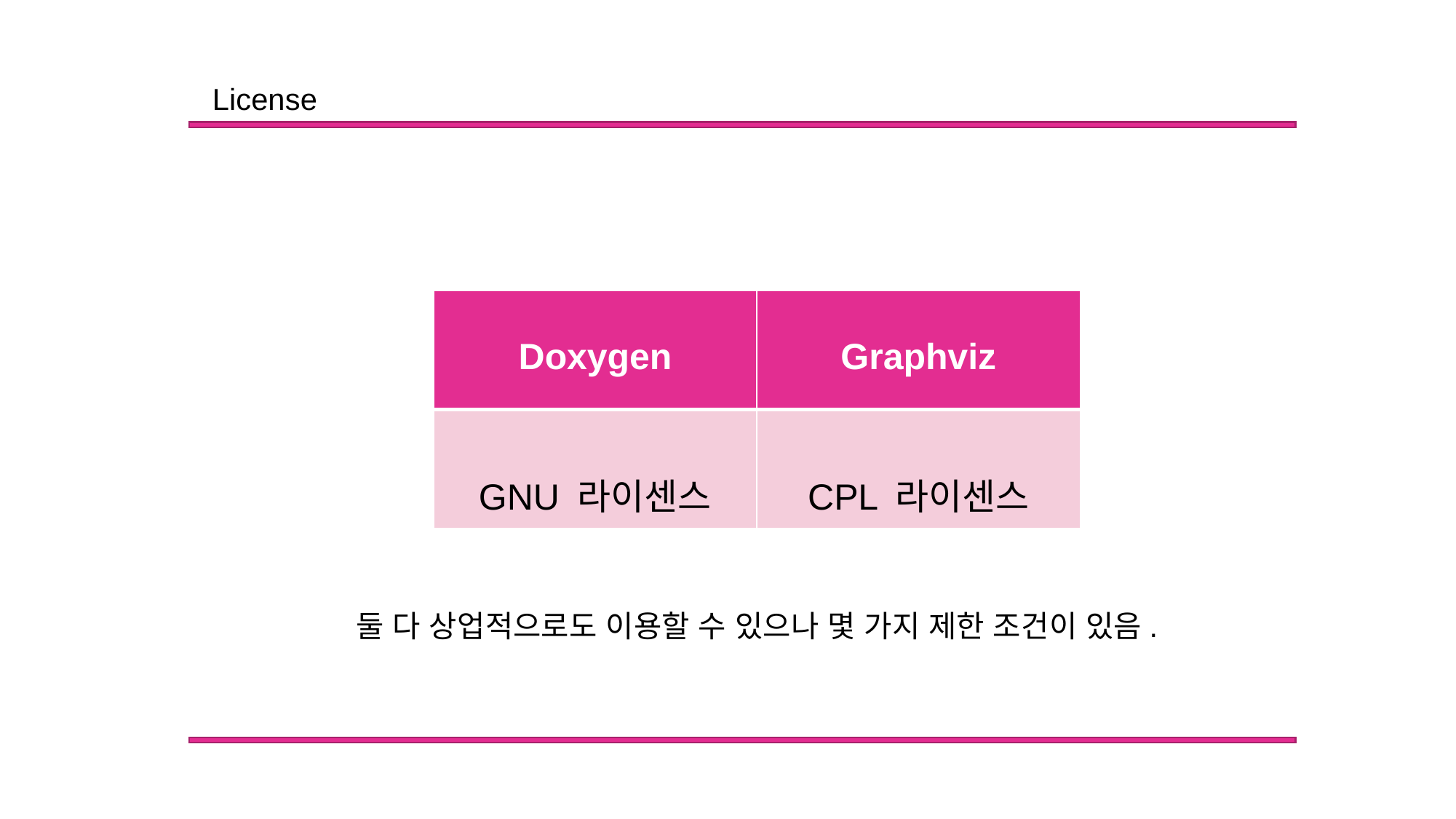

License

| Doxygen | Graphviz |
| --- | --- |
| GNU 라이센스 | CPL 라이센스 |
둘 다 상업적으로도 이용할 수 있으나 몇 가지 제한 조건이 있음.